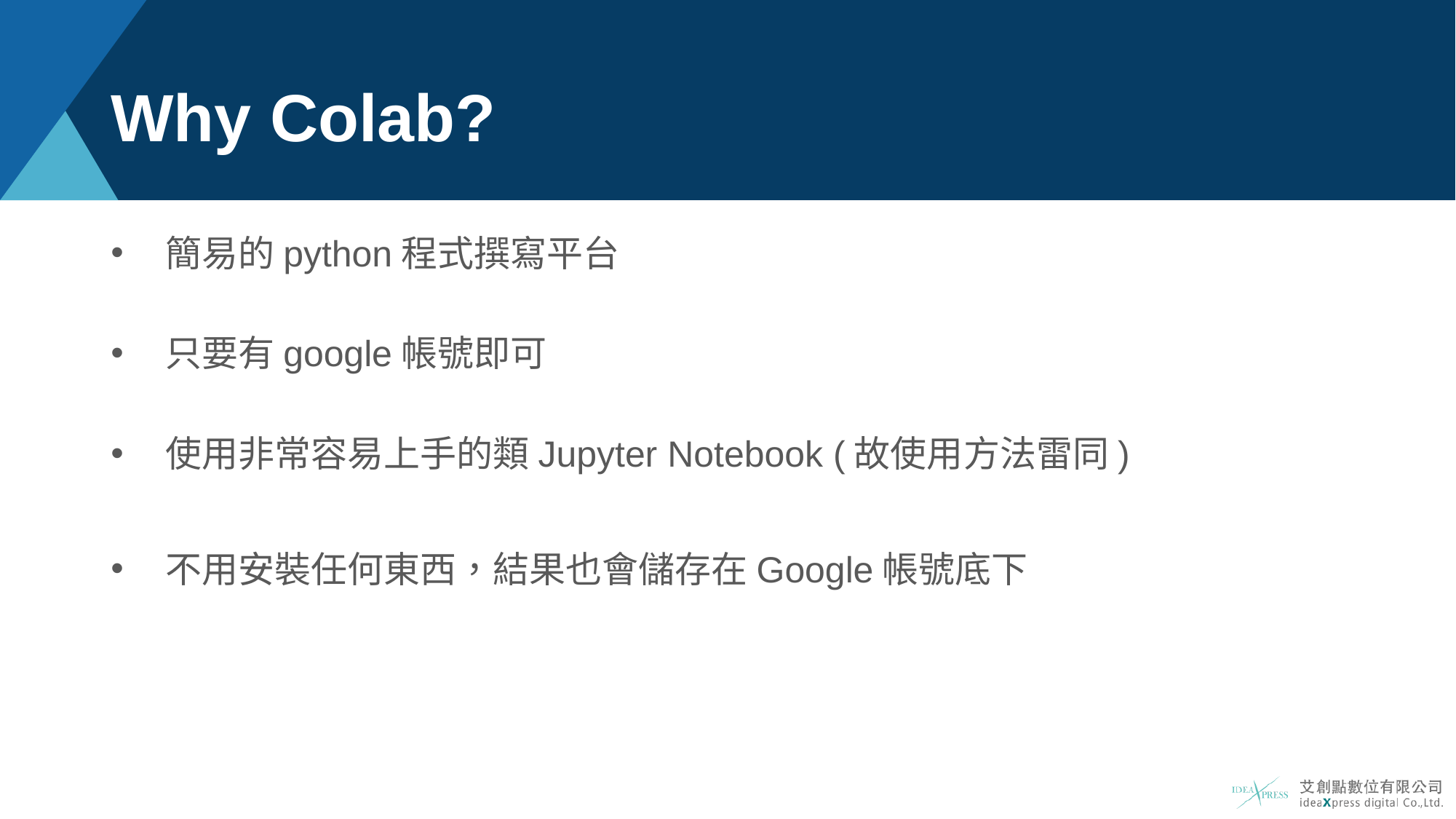

# Why Colab?
簡易的python程式撰寫平台

只要有google帳號即可

使用非常容易上手的類Jupyter Notebook (故使用方法雷同)

不用安裝任何東西，結果也會儲存在Google帳號底下